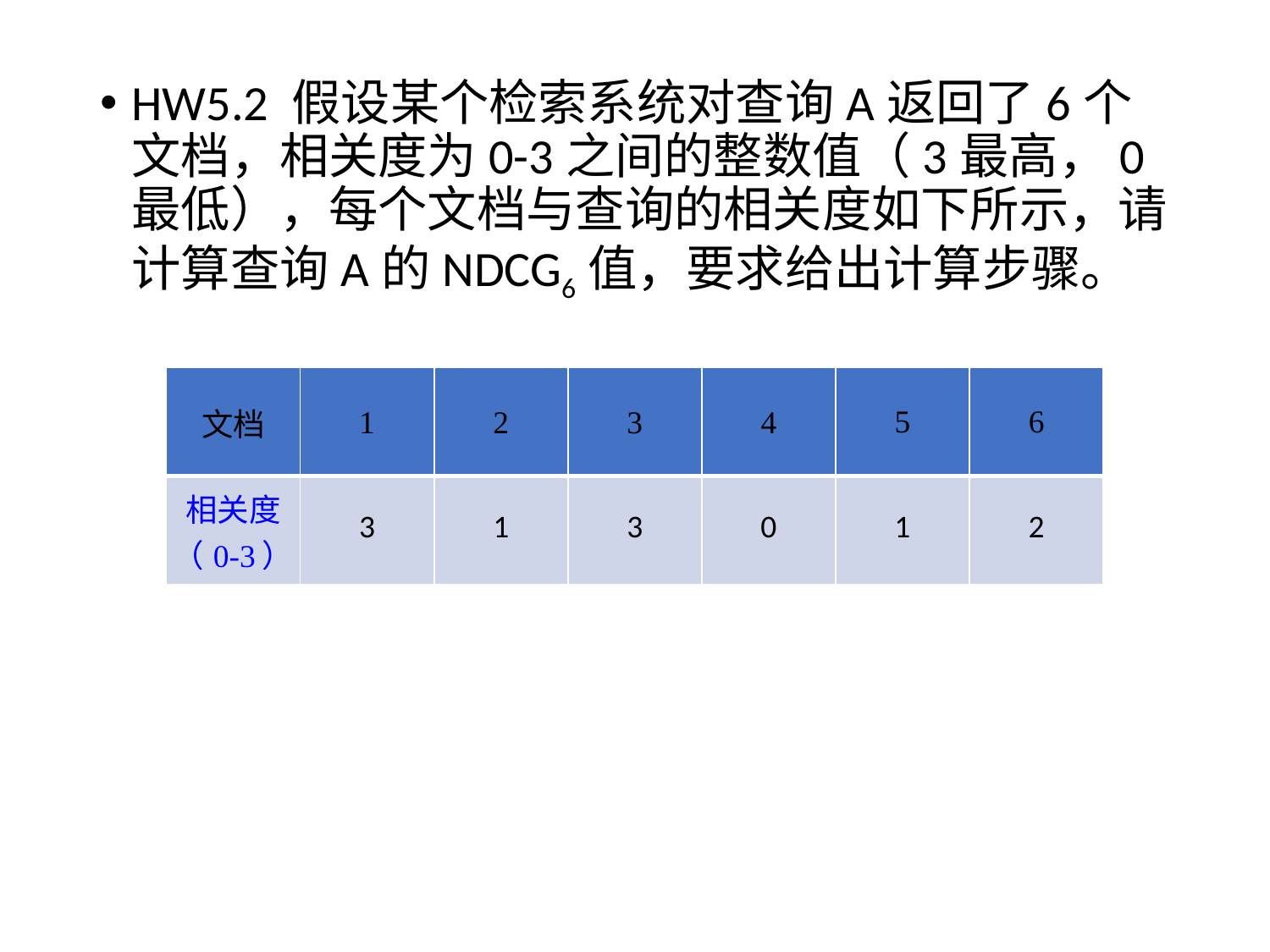

HW5.2 假设某个检索系统对查询A返回了6个文档，相关度为0-3之间的整数值（3最高，0最低），每个文档与查询的相关度如下所示，请计算查询A的NDCG6值，要求给出计算步骤。

| 文档 | 1 | 2 | 3 | 4 | 5 | 6 |
| --- | --- | --- | --- | --- | --- | --- |
| 相关度（0-3） | 3 | 1 | 3 | 0 | 1 | 2 |